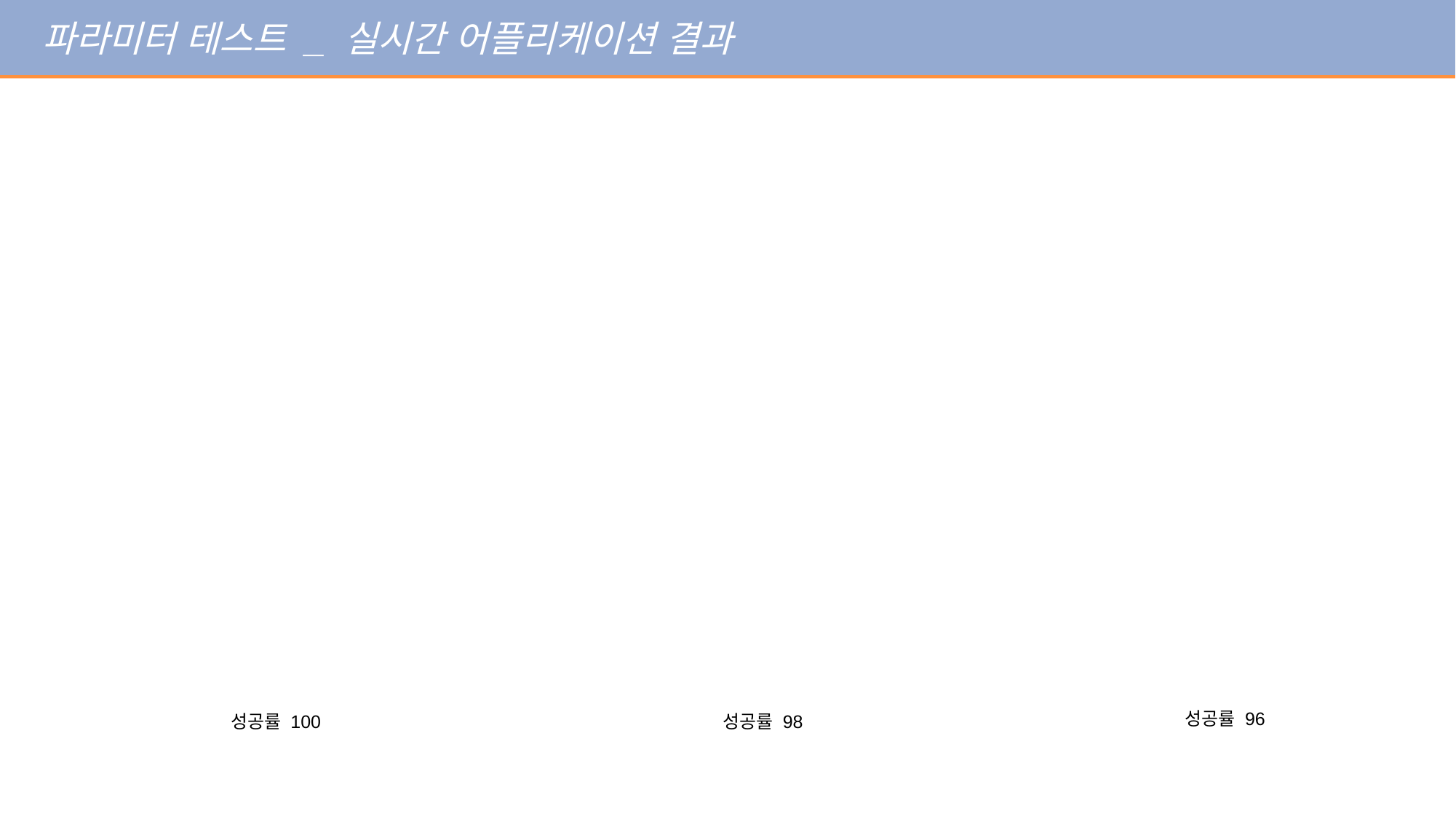

파라미터 테스트 _ 실시간 어플리케이션 결과
성공률 96
성공률 98
성공률 100